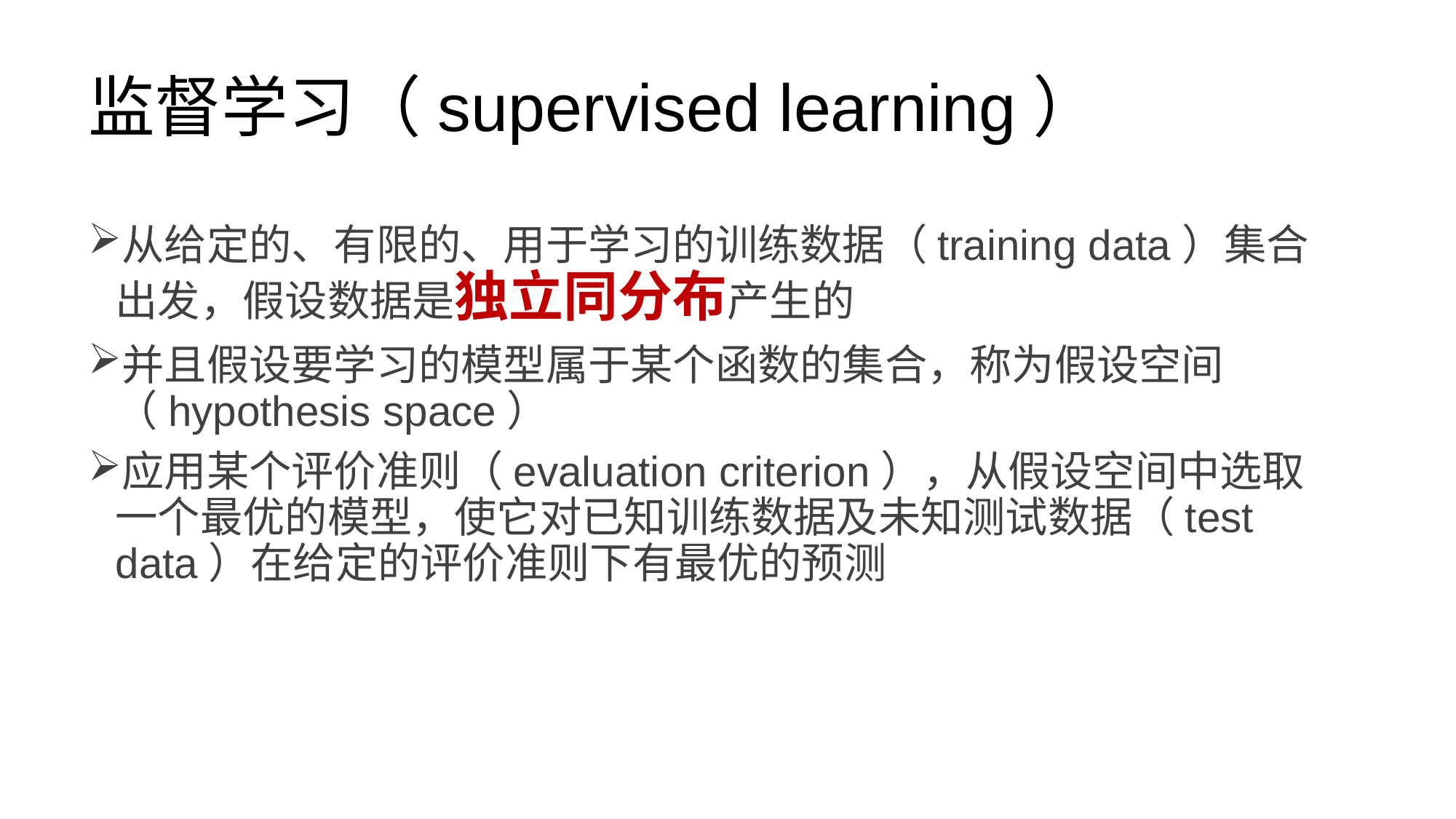

# 监督学习（supervised learning）
从给定的、有限的、用于学习的训练数据（training data）集合出发，假设数据是独立同分布产生的
并且假设要学习的模型属于某个函数的集合，称为假设空间（hypothesis space）
应用某个评价准则（evaluation criterion），从假设空间中选取一个最优的模型，使它对已知训练数据及未知测试数据（test data）在给定的评价准则下有最优的预测